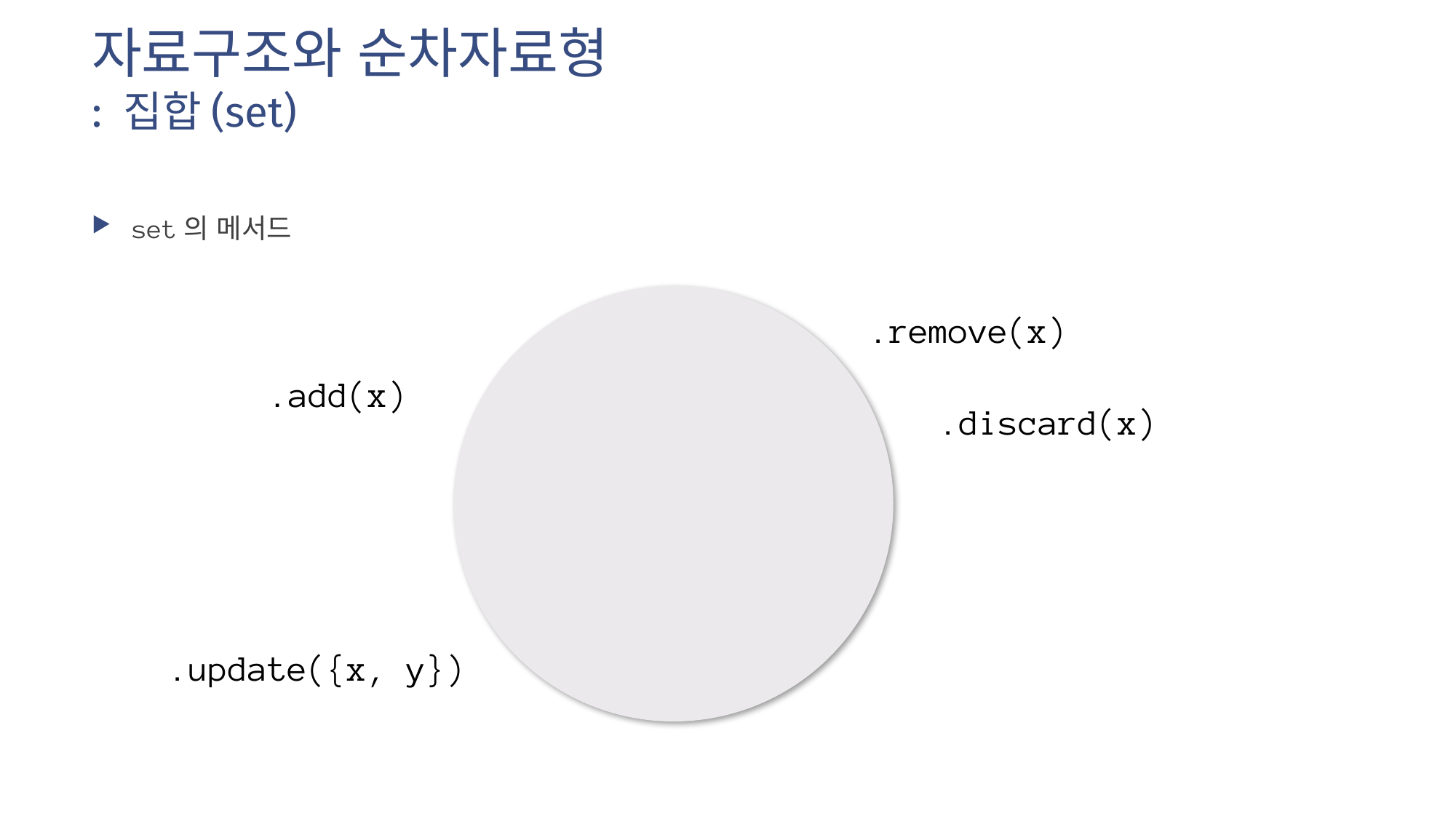

# 자료구조와 순차자료형 : 집합(set)

set의 메서드

.remove(x)
.add(x)
.discard(x)
.update({x, y})